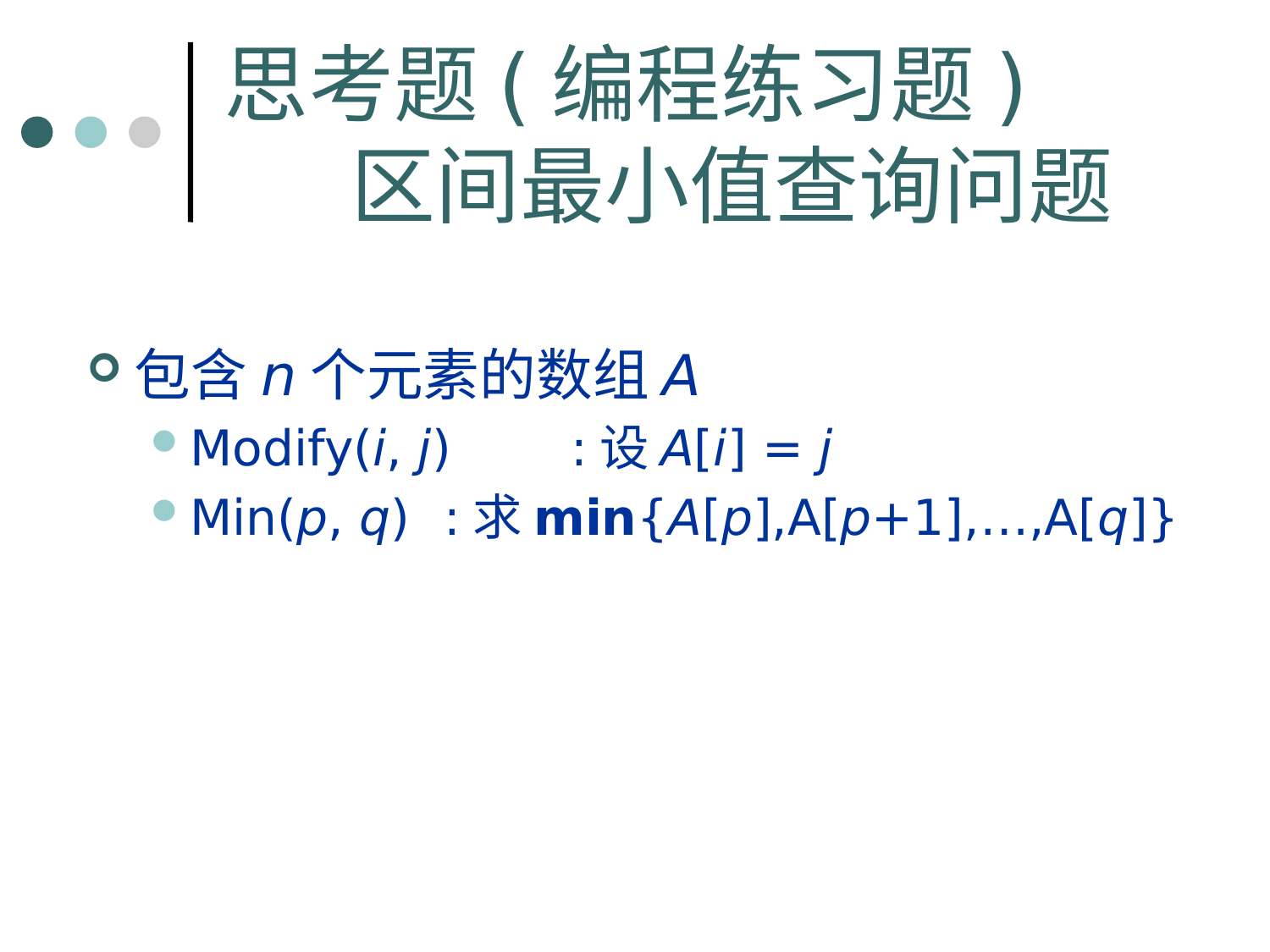

# 思考题(编程练习题) 区间最小值查询问题

包含n个元素的数组A
Modify(i, j)	:设A[i] = j
Min(p, q)  	:求min{A[p],A[p+1],…,A[q]}